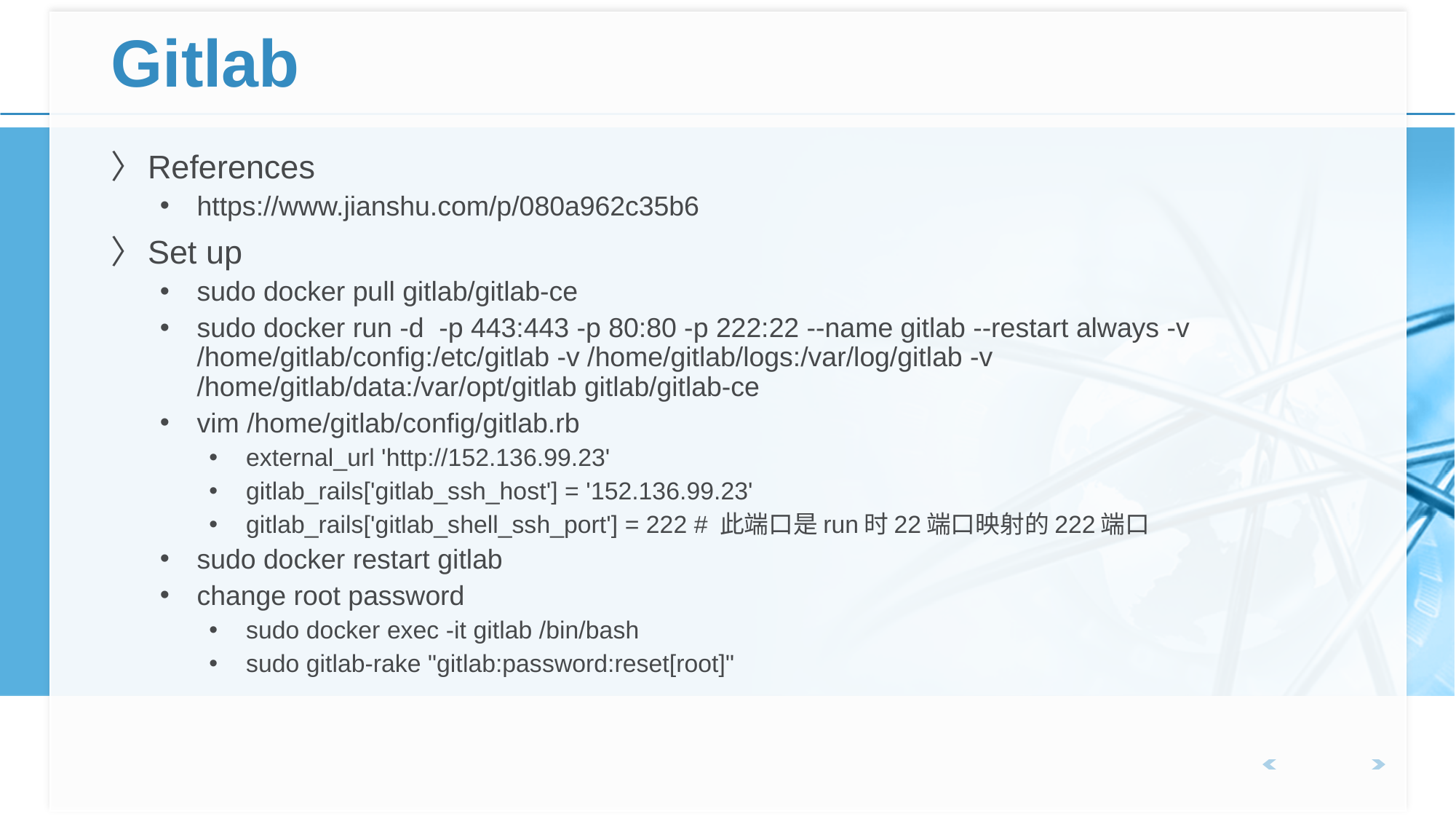

# Gitlab
References
https://www.jianshu.com/p/080a962c35b6
Set up
sudo docker pull gitlab/gitlab-ce
sudo docker run -d  -p 443:443 -p 80:80 -p 222:22 --name gitlab --restart always -v /home/gitlab/config:/etc/gitlab -v /home/gitlab/logs:/var/log/gitlab -v /home/gitlab/data:/var/opt/gitlab gitlab/gitlab-ce
vim /home/gitlab/config/gitlab.rb
external_url 'http://152.136.99.23'
gitlab_rails['gitlab_ssh_host'] = '152.136.99.23'
gitlab_rails['gitlab_shell_ssh_port'] = 222 # 此端口是run时22端口映射的222端口
sudo docker restart gitlab
change root password
sudo docker exec -it gitlab /bin/bash
sudo gitlab-rake "gitlab:password:reset[root]"